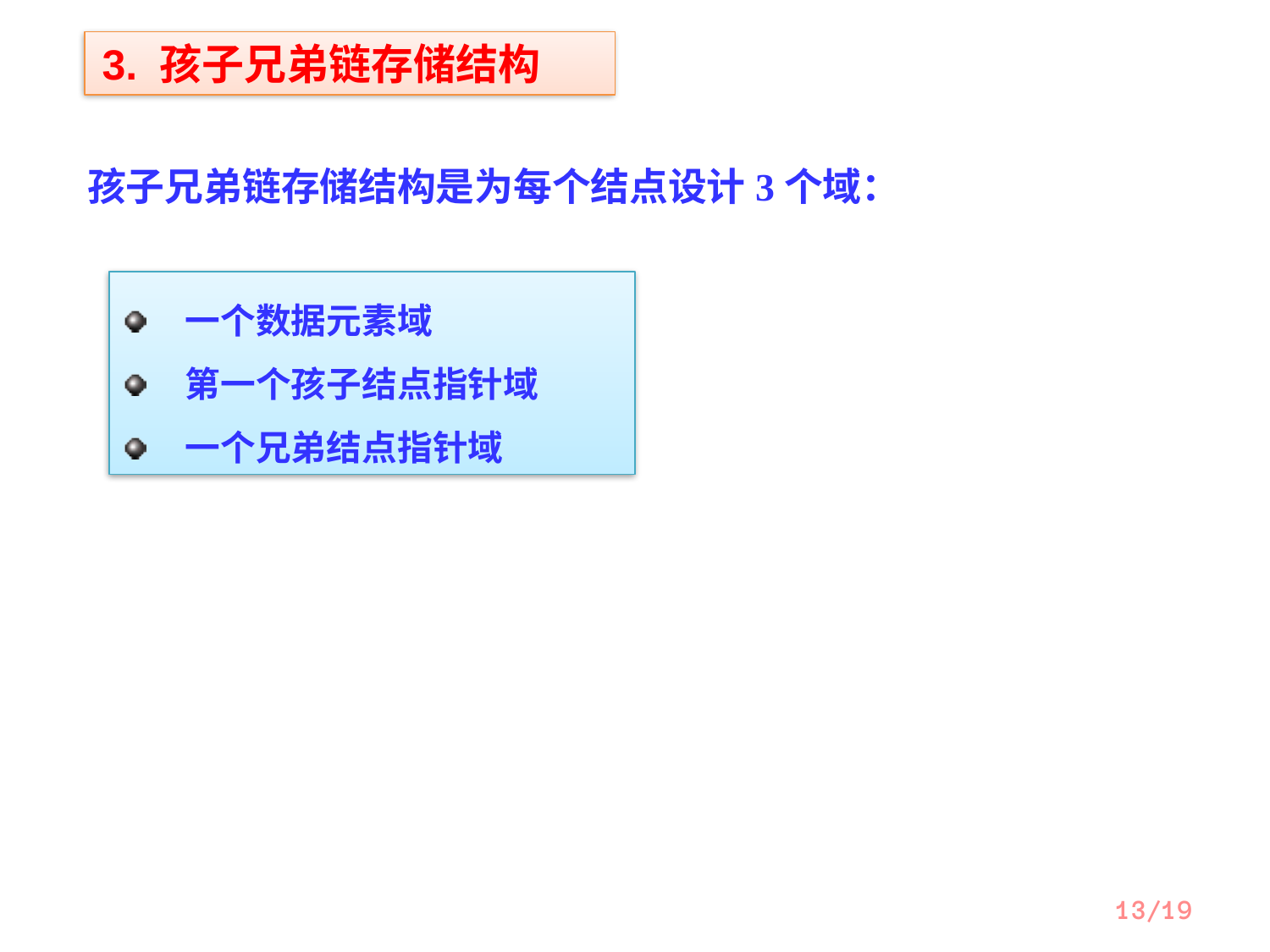

3. 孩子兄弟链存储结构
孩子兄弟链存储结构是为每个结点设计3个域：
一个数据元素域
第一个孩子结点指针域
一个兄弟结点指针域

13/19